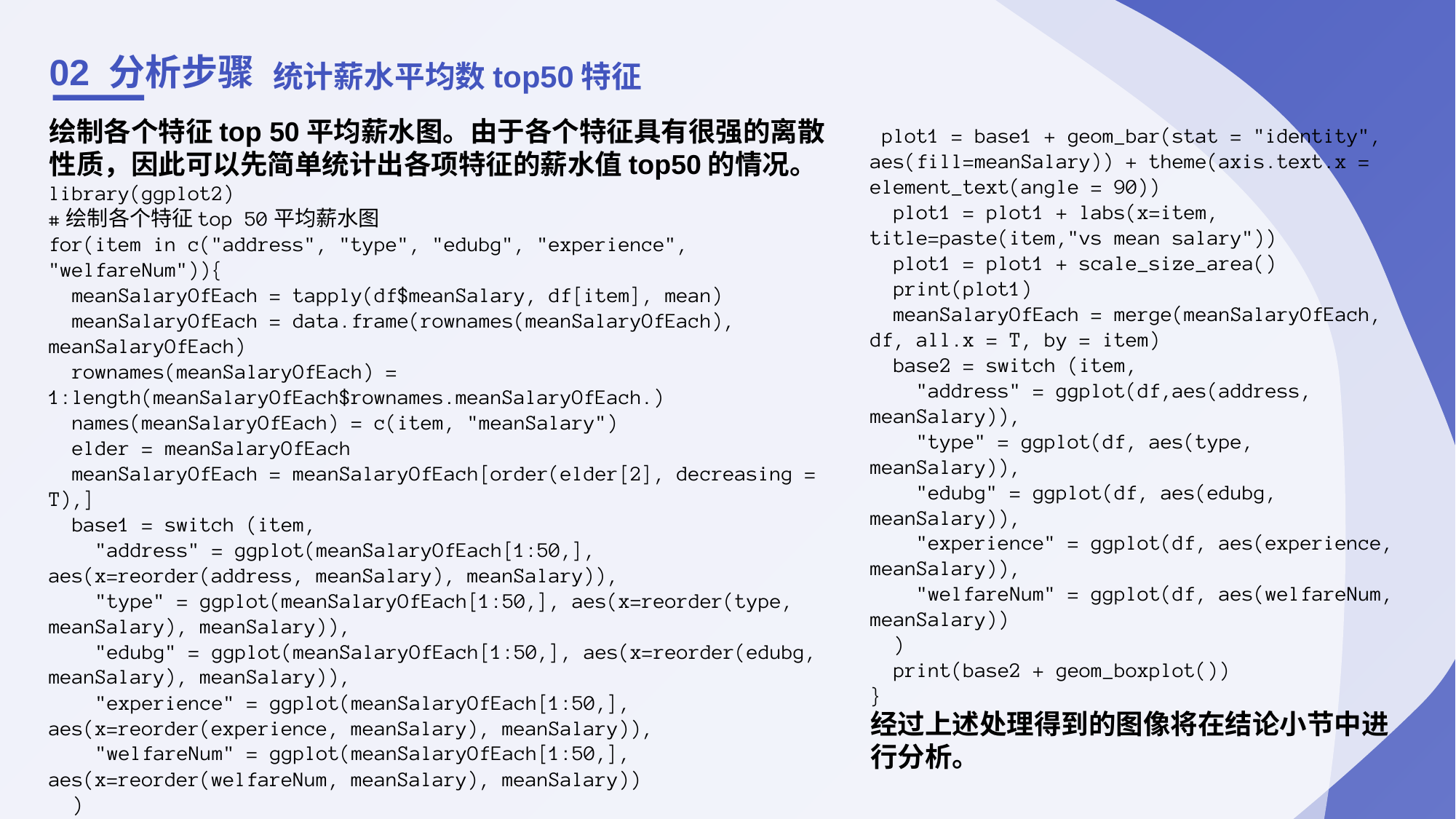

02 分析步骤
统计薪水平均数top50特征

绘制各个特征top 50平均薪水图。由于各个特征具有很强的离散性质，因此可以先简单统计出各项特征的薪水值top50的情况。
library(ggplot2)
#绘制各个特征top 50平均薪水图
for(item in c("address", "type", "edubg", "experience", "welfareNum")){
  meanSalaryOfEach = tapply(df$meanSalary, df[item], mean)
  meanSalaryOfEach = data.frame(rownames(meanSalaryOfEach), meanSalaryOfEach)
  rownames(meanSalaryOfEach) = 1:length(meanSalaryOfEach$rownames.meanSalaryOfEach.)
  names(meanSalaryOfEach) = c(item, "meanSalary")
  elder = meanSalaryOfEach
  meanSalaryOfEach = meanSalaryOfEach[order(elder[2], decreasing = T),]
  base1 = switch (item,
    "address" = ggplot(meanSalaryOfEach[1:50,], aes(x=reorder(address, meanSalary), meanSalary)),
    "type" = ggplot(meanSalaryOfEach[1:50,], aes(x=reorder(type, meanSalary), meanSalary)),
    "edubg" = ggplot(meanSalaryOfEach[1:50,], aes(x=reorder(edubg, meanSalary), meanSalary)),
    "experience" = ggplot(meanSalaryOfEach[1:50,], aes(x=reorder(experience, meanSalary), meanSalary)),
    "welfareNum" = ggplot(meanSalaryOfEach[1:50,], aes(x=reorder(welfareNum, meanSalary), meanSalary))
  )
 plot1 = base1 + geom_bar(stat = "identity", aes(fill=meanSalary)) + theme(axis.text.x = element_text(angle = 90))
  plot1 = plot1 + labs(x=item, title=paste(item,"vs mean salary"))
  plot1 = plot1 + scale_size_area()
  print(plot1)
  meanSalaryOfEach = merge(meanSalaryOfEach, df, all.x = T, by = item)
  base2 = switch (item,
    "address" = ggplot(df,aes(address, meanSalary)),
    "type" = ggplot(df, aes(type, meanSalary)),
    "edubg" = ggplot(df, aes(edubg, meanSalary)),
    "experience" = ggplot(df, aes(experience, meanSalary)),
    "welfareNum" = ggplot(df, aes(welfareNum, meanSalary))
  )
  print(base2 + geom_boxplot())
}
经过上述处理得到的图像将在结论小节中进行分析。